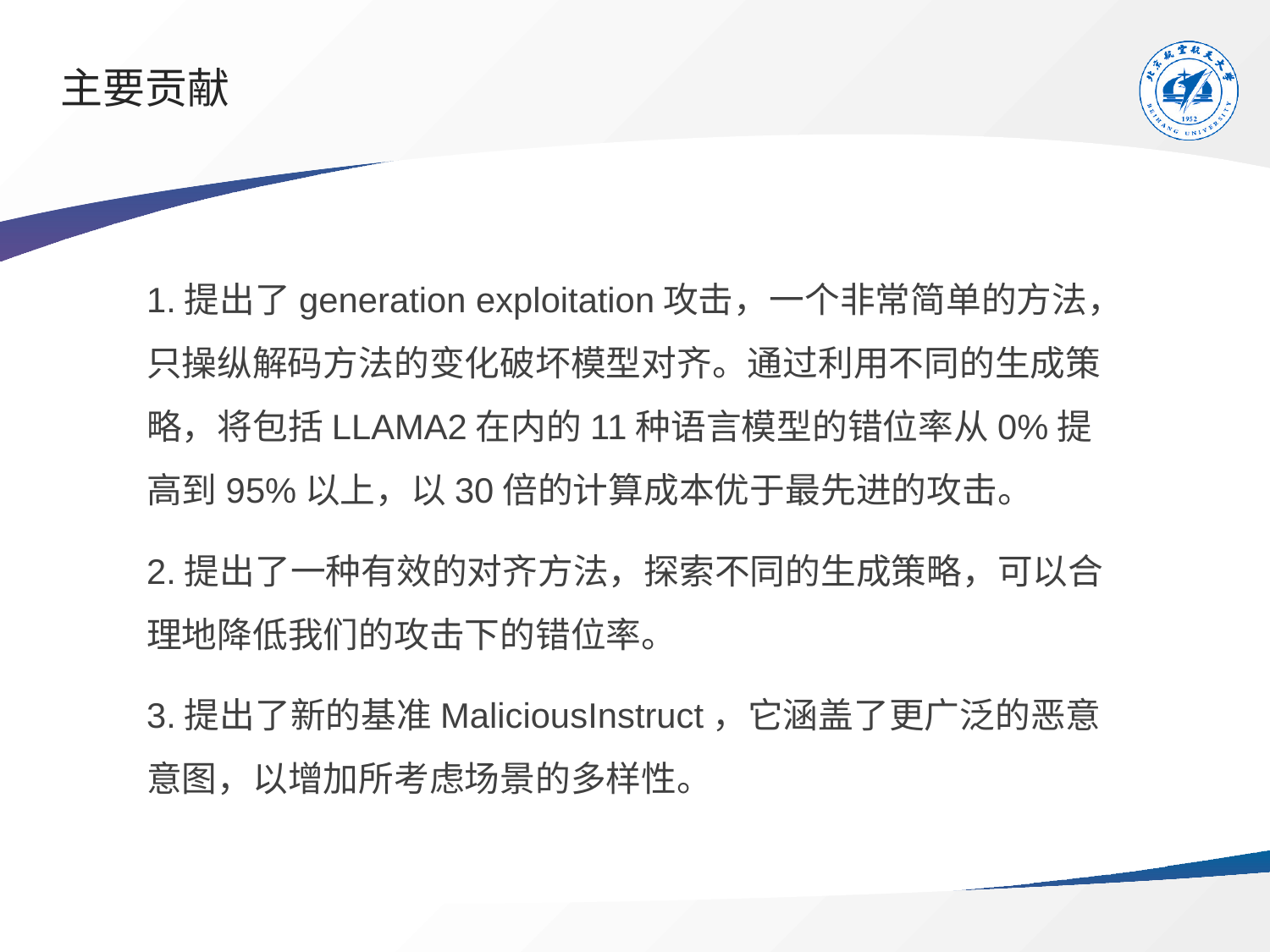

# 主要贡献
1.提出了generation exploitation攻击，一个非常简单的方法，只操纵解码方法的变化破坏模型对齐。通过利用不同的生成策略，将包括LLAMA2在内的11种语言模型的错位率从0%提高到95%以上，以30倍的计算成本优于最先进的攻击。
2.提出了一种有效的对齐方法，探索不同的生成策略，可以合理地降低我们的攻击下的错位率。
3.提出了新的基准MaliciousInstruct，它涵盖了更广泛的恶意意图，以增加所考虑场景的多样性。